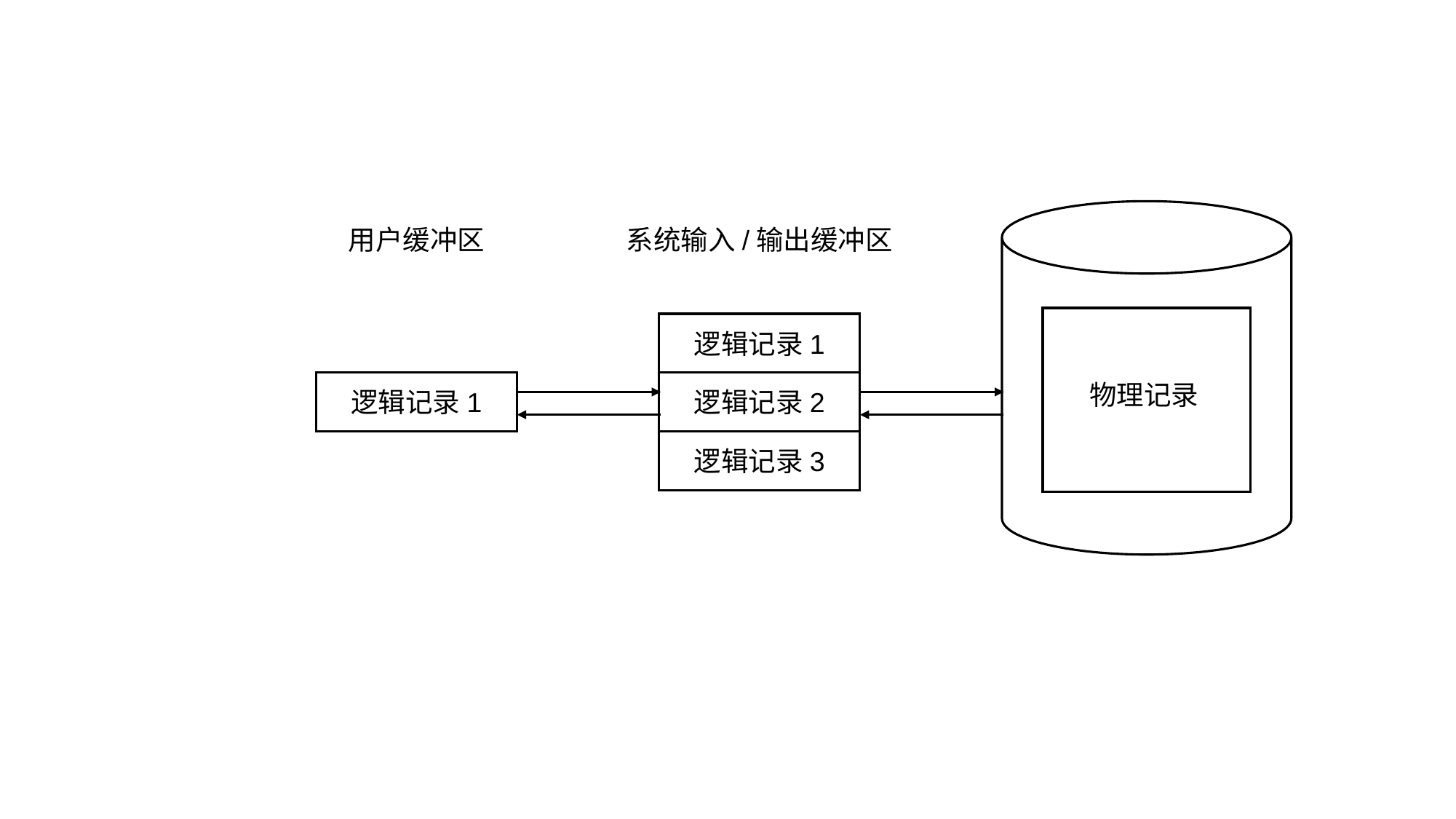

用户缓冲区
系统输入/输出缓冲区

逻辑记录1

逻辑记录1

逻辑记录2
物理记录

逻辑记录3